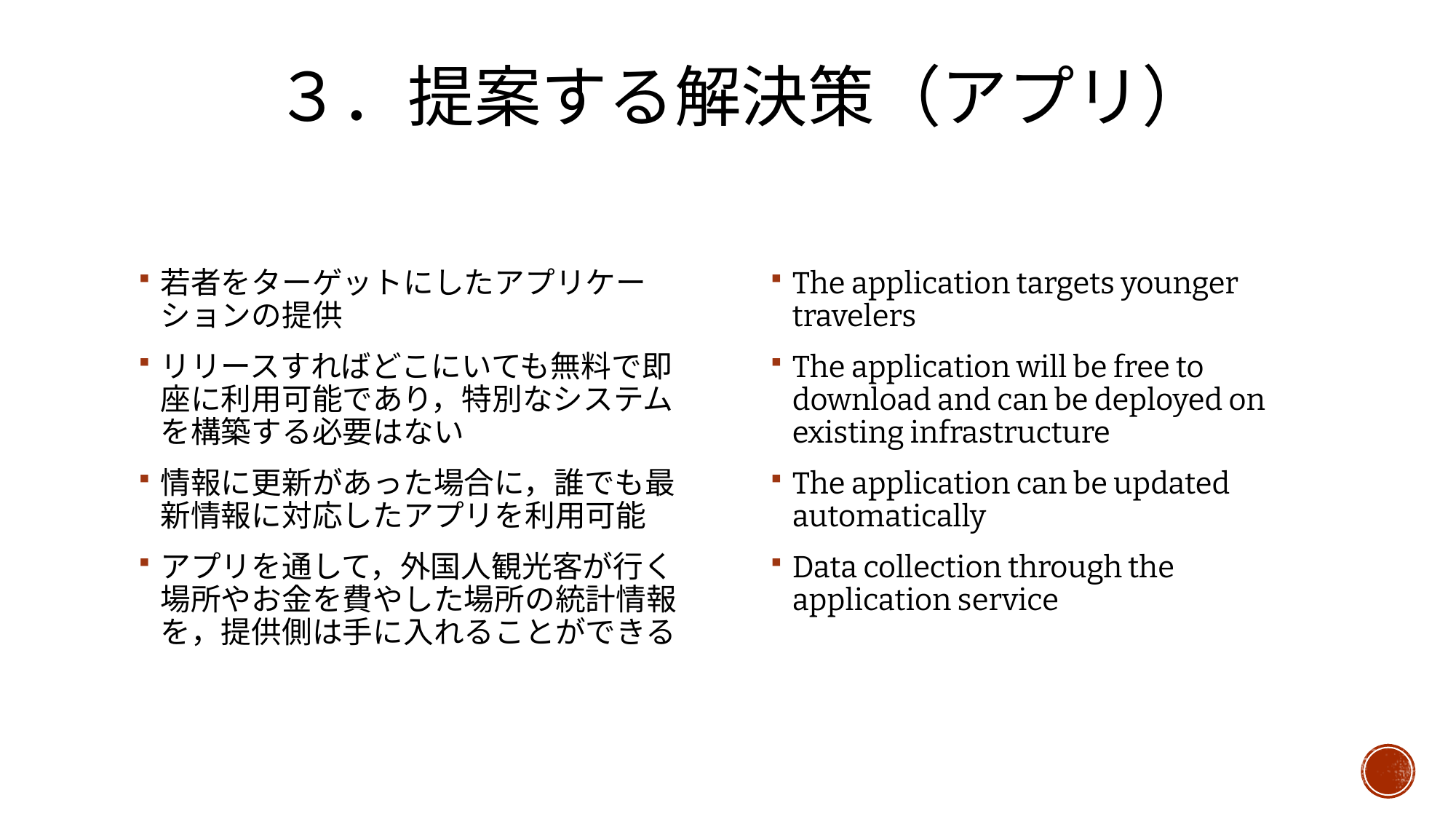

# ３．提案する解決策（アプリ）
若者をターゲットにしたアプリケーションの提供
リリースすればどこにいても無料で即座に利用可能であり，特別なシステムを構築する必要はない
情報に更新があった場合に，誰でも最新情報に対応したアプリを利用可能
アプリを通して，外国人観光客が行く場所やお金を費やした場所の統計情報を，提供側は手に入れることができる

The application targets younger travelers
The application will be free to download and can be deployed on existing infrastructure
The application can be updated automatically
Data collection through the application service